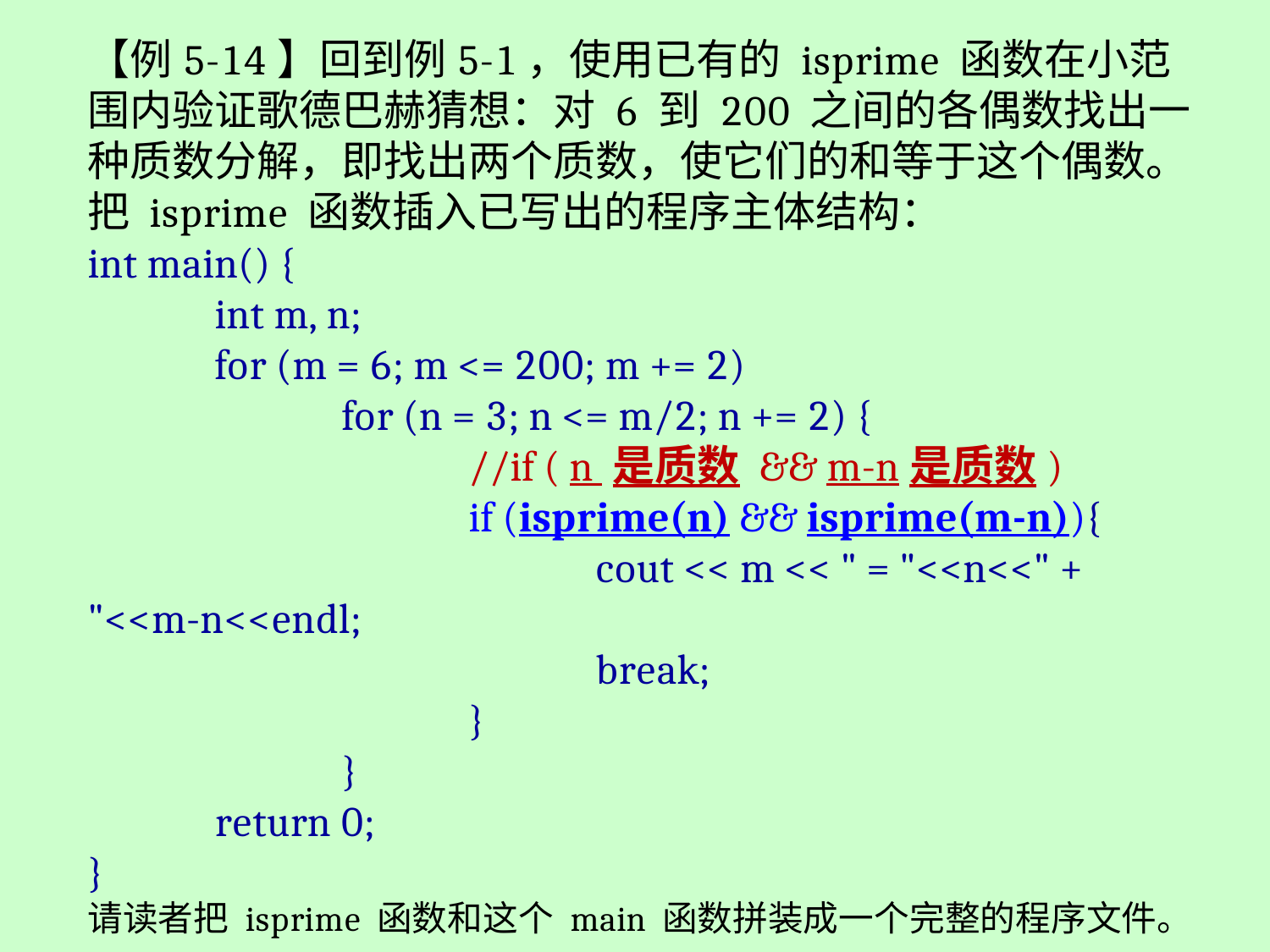

【例5-14】回到例5-1，使用已有的 isprime 函数在小范围内验证歌德巴赫猜想：对 6 到 200 之间的各偶数找出一种质数分解，即找出两个质数，使它们的和等于这个偶数。
把 isprime 函数插入已写出的程序主体结构：
int main() {
	int m, n;
	for (m = 6; m <= 200; m += 2)
		for (n = 3; n <= m/2; n += 2) {
			//if ( n 是质数 && m-n是质数)
			if (isprime(n) && isprime(m-n)){
				cout << m << " = "<<n<<" + "<<m-n<<endl;
				break;
			}
		}
	return 0;
}
请读者把 isprime 函数和这个 main 函数拼装成一个完整的程序文件。
74